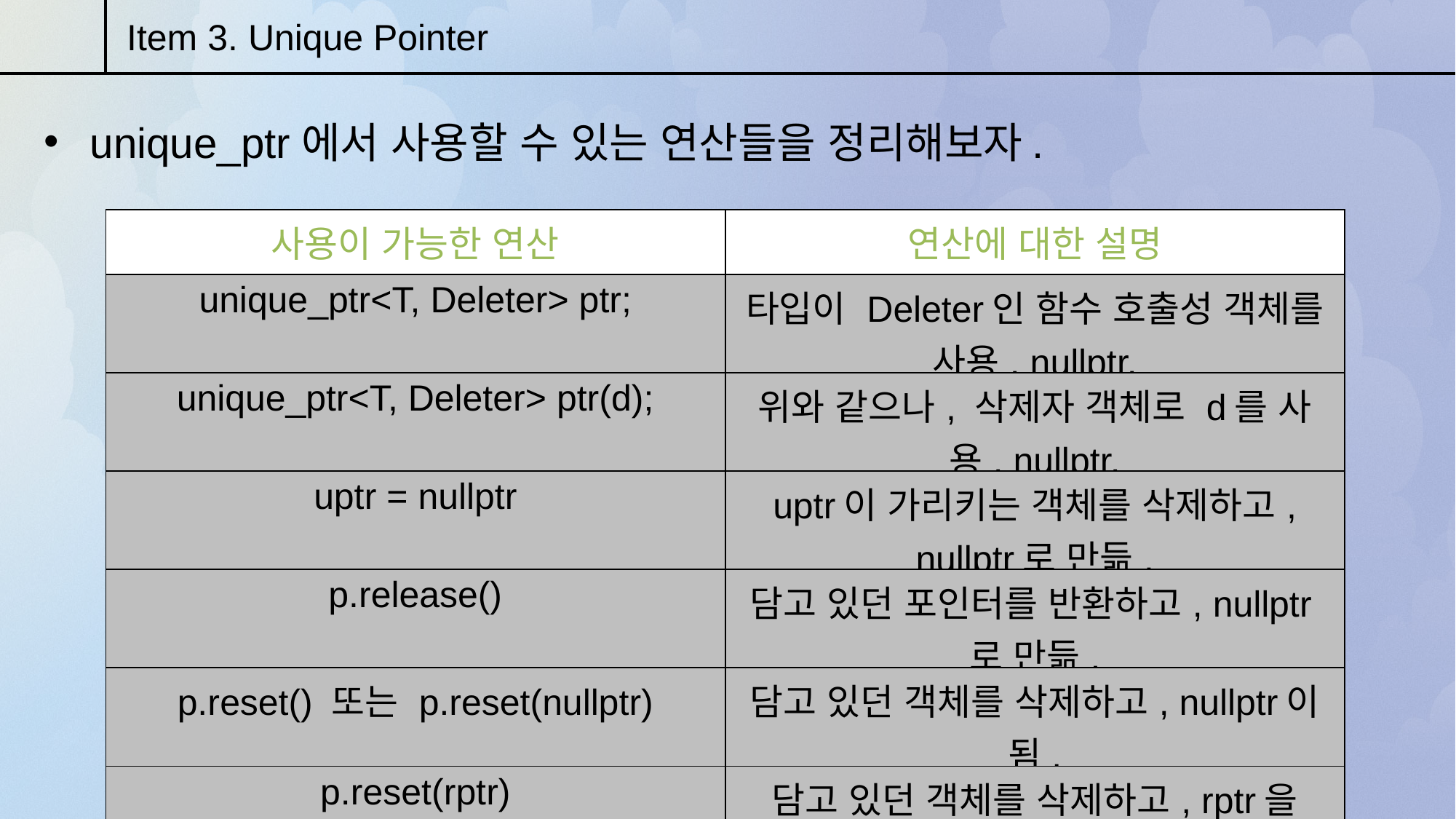

Item 3. Unique Pointer
 unique_ptr에서 사용할 수 있는 연산들을 정리해보자.
| 사용이 가능한 연산 | 연산에 대한 설명 |
| --- | --- |
| unique\_ptr<T, Deleter> ptr; | 타입이 Deleter인 함수 호출성 객체를 사용. nullptr. |
| unique\_ptr<T, Deleter> ptr(d); | 위와 같으나, 삭제자 객체로 d를 사용. nullptr. |
| uptr = nullptr | uptr이 가리키는 객체를 삭제하고, nullptr로 만듦. |
| p.release() | 담고 있던 포인터를 반환하고, nullptr로 만듦. |
| p.reset() 또는 p.reset(nullptr) | 담고 있던 객체를 삭제하고, nullptr이 됨. |
| p.reset(rptr) | 담고 있던 객체를 삭제하고, rptr을 가리킴. |